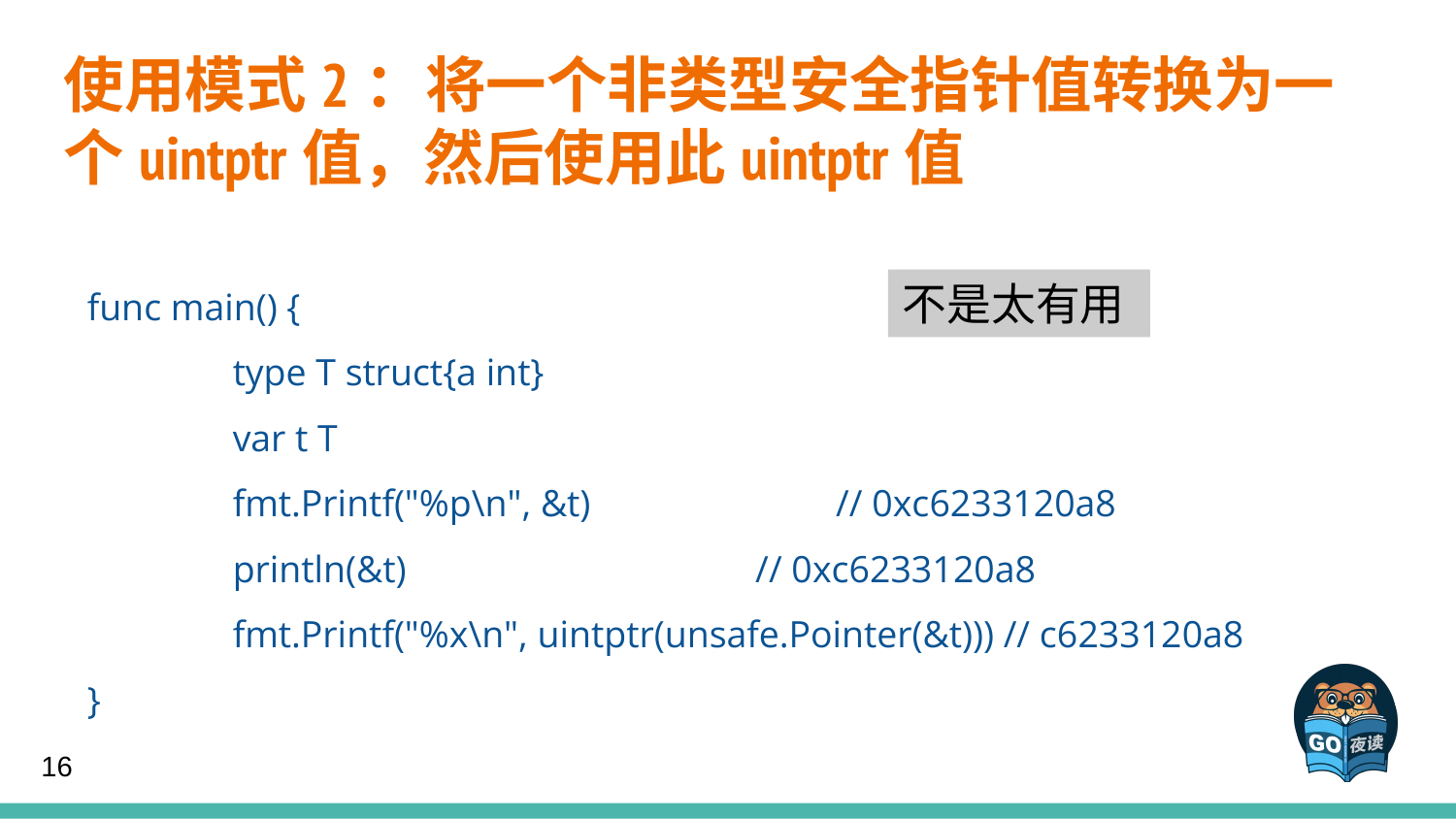

使用模式2：将一个非类型安全指针值转换为一个uintptr值，然后使用此uintptr值
func main() {
	type T struct{a int}
	var t T
	fmt.Printf("%p\n", &t)                          // 0xc6233120a8
	println(&t)                                     // 0xc6233120a8
	fmt.Printf("%x\n", uintptr(unsafe.Pointer(&t))) // c6233120a8
}
不是太有用
16